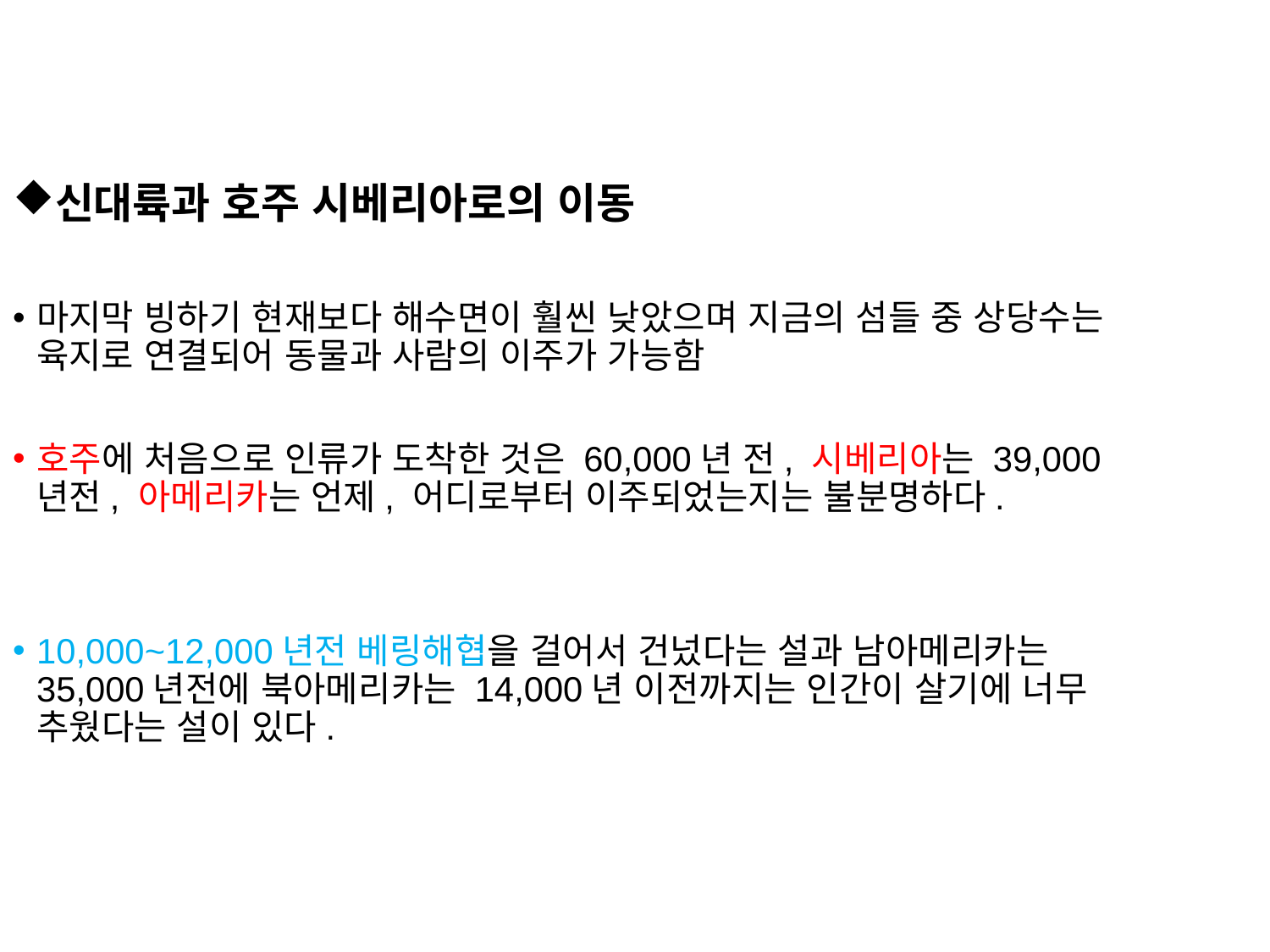

신대륙과 호주 시베리아로의 이동

마지막 빙하기 현재보다 해수면이 훨씬 낮았으며 지금의 섬들 중 상당수는 육지로 연결되어 동물과 사람의 이주가 가능함

호주에 처음으로 인류가 도착한 것은 60,000년 전, 시베리아는 39,000년전, 아메리카는 언제, 어디로부터 이주되었는지는 불분명하다.

10,000~12,000년전 베링해협을 걸어서 건넜다는 설과 남아메리카는 35,000년전에 북아메리카는 14,000년 이전까지는 인간이 살기에 너무 추웠다는 설이 있다.